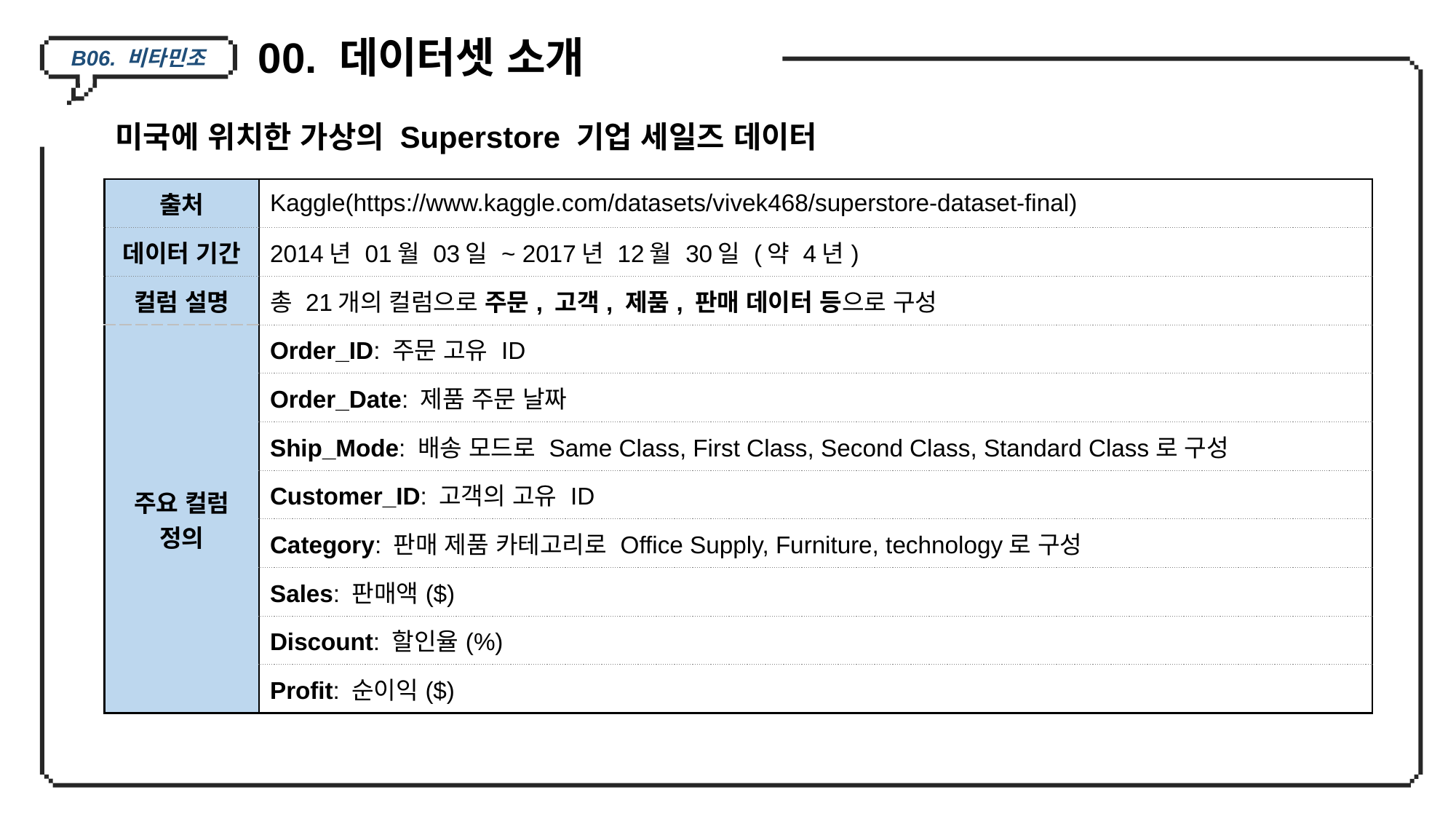

00. 데이터셋 소개

B06. 비타민조

미국에 위치한 가상의 Superstore 기업 세일즈 데이터
| 출처 | Kaggle(https://www.kaggle.com/datasets/vivek468/superstore-dataset-final) |
| --- | --- |
| 데이터 기간 | 2014년 01월 03일 ~ 2017년 12월 30일 (약 4년) |
| 컬럼 설명 | 총 21개의 컬럼으로 주문, 고객, 제품, 판매 데이터 등으로 구성 |
| 주요 컬럼 정의 | Order\_ID: 주문 고유 ID |
|  | Order\_Date: 제품 주문 날짜 |
|  | Ship\_Mode: 배송 모드로 Same Class, First Class, Second Class, Standard Class로 구성 |
|  | Customer\_ID: 고객의 고유 ID |
|  | Category: 판매 제품 카테고리로 Office Supply, Furniture, technology로 구성 |
|  | Sales: 판매액($) |
|  | Discount: 할인율(%) |
|  | Profit: 순이익($) |